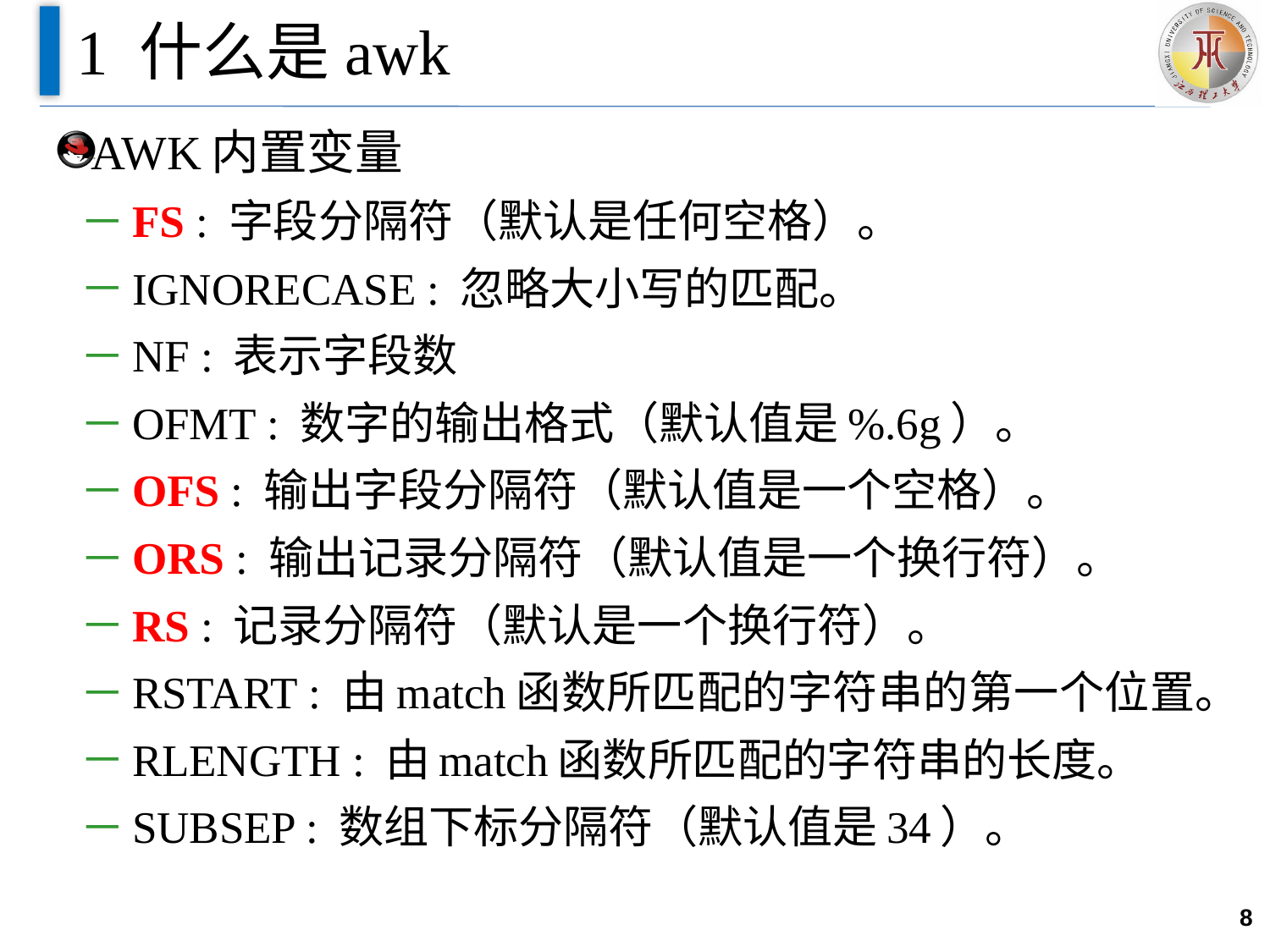

# 1 什么是awk
AWK内置变量
FS : 字段分隔符（默认是任何空格）。
IGNORECASE : 忽略大小写的匹配。
NF : 表示字段数
OFMT : 数字的输出格式（默认值是%.6g）。
OFS : 输出字段分隔符（默认值是一个空格）。
ORS : 输出记录分隔符（默认值是一个换行符）。
RS : 记录分隔符（默认是一个换行符）。
RSTART : 由match函数所匹配的字符串的第一个位置。
RLENGTH : 由match函数所匹配的字符串的长度。
SUBSEP : 数组下标分隔符（默认值是34）。

8